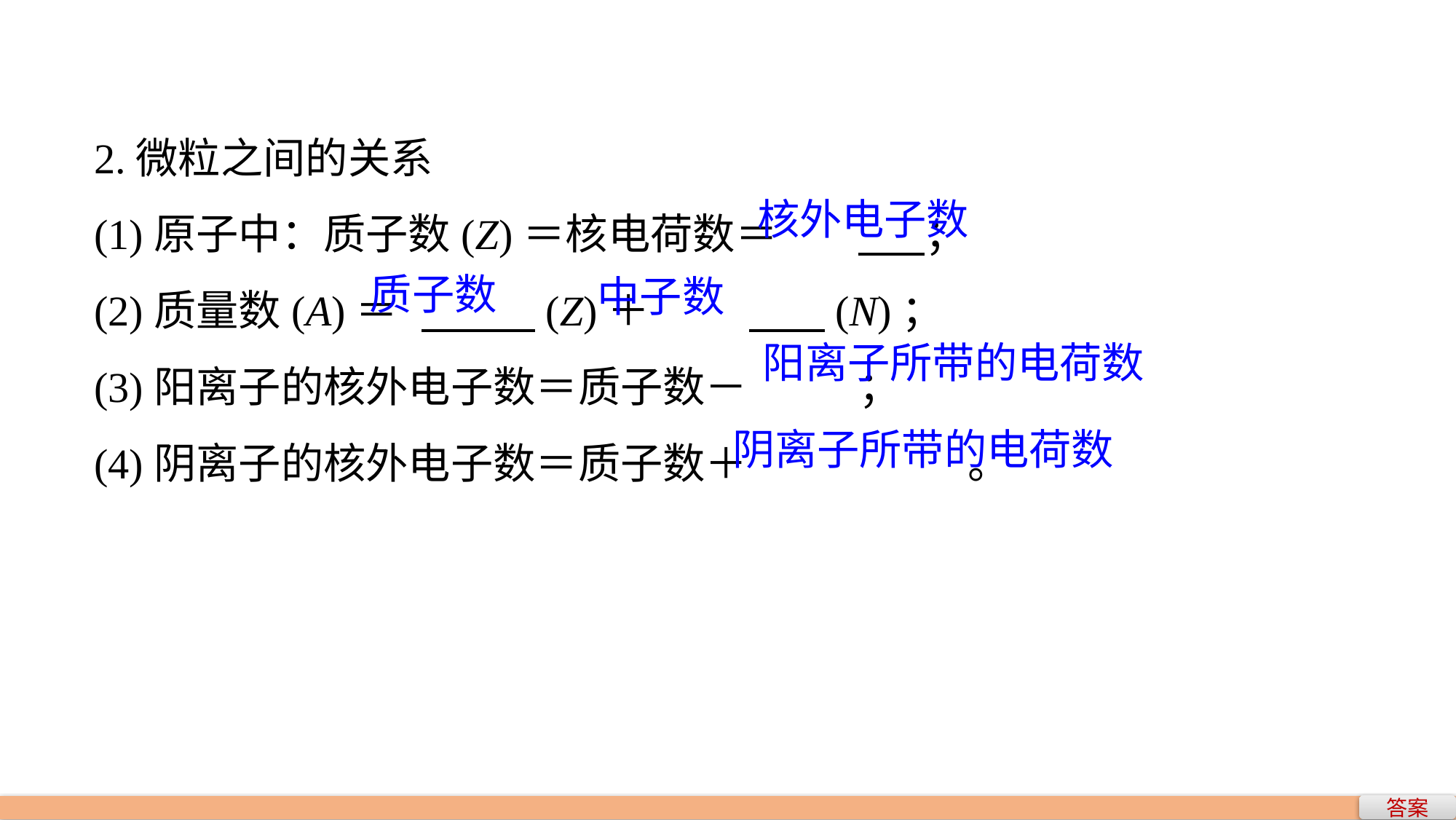

2.微粒之间的关系
(1)原子中：质子数(Z)＝核电荷数＝	       ；
(2)质量数(A)＝	            (Z)＋	        (N)；
(3)阳离子的核外电子数＝质子数－		；
(4)阴离子的核外电子数＝质子数＋			。
核外电子数
质子数
中子数
阳离子所带的电荷数
阴离子所带的电荷数
答案